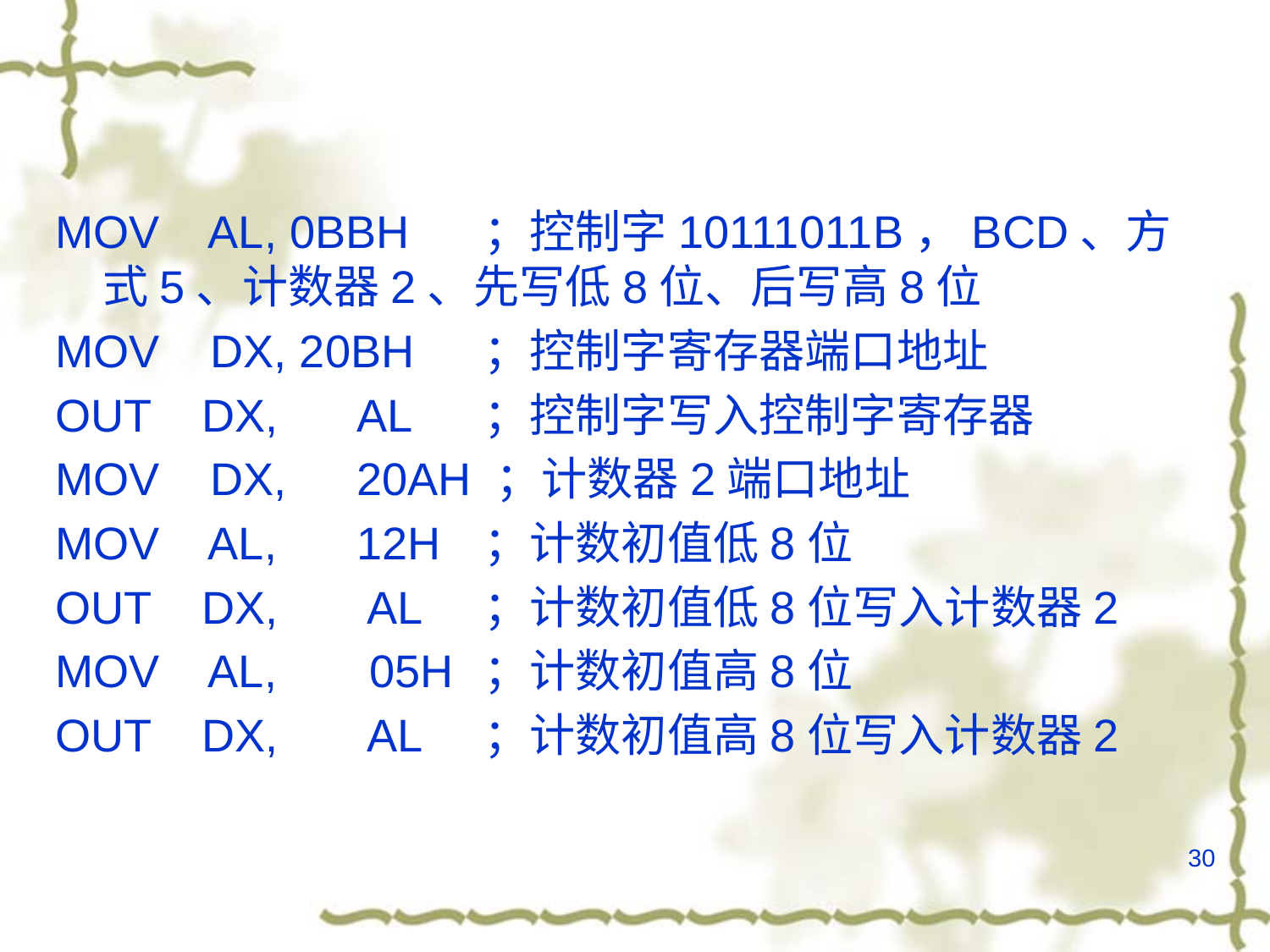

#
MOV    AL, 0BBH	；控制字10111011B，BCD、方式5、计数器2、先写低8位、后写高8位
MOV    DX, 20BH	；控制字寄存器端口地址
OUT    DX,	AL	；控制字写入控制字寄存器
MOV    DX,	20AH ；计数器2端口地址
MOV    AL,	12H	；计数初值低8位
OUT    DX,	 AL	；计数初值低8位写入计数器2
MOV    AL,	 05H	；计数初值高8位
OUT    DX,	 AL	；计数初值高8位写入计数器2

30